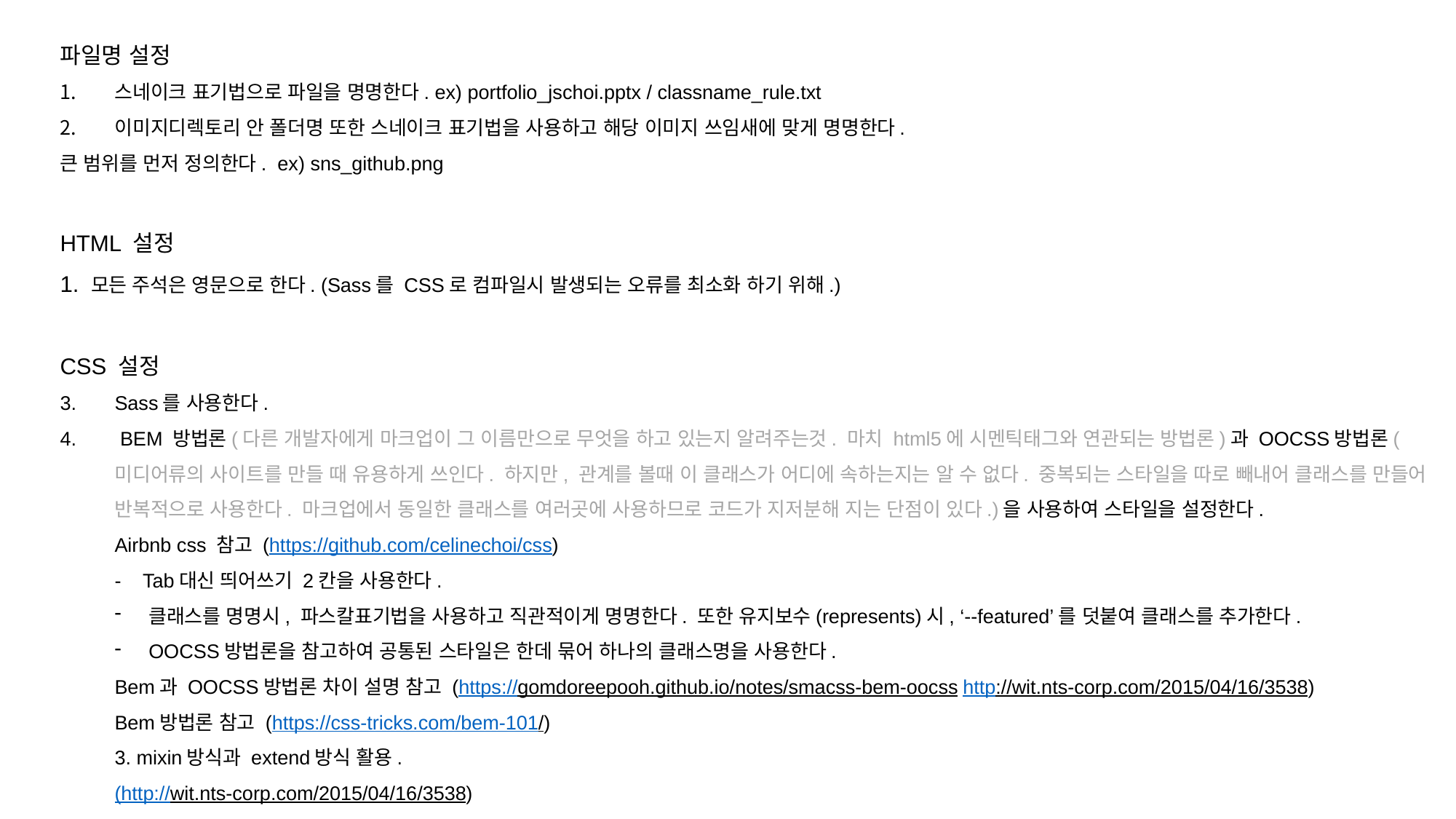

파일명 설정
스네이크 표기법으로 파일을 명명한다. ex) portfolio_jschoi.pptx / classname_rule.txt
이미지디렉토리 안 폴더명 또한 스네이크 표기법을 사용하고 해당 이미지 쓰임새에 맞게 명명한다.
큰 범위를 먼저 정의한다.  ex) sns_github.png

HTML 설정
1. 모든 주석은 영문으로 한다. (Sass를 CSS로 컴파일시 발생되는 오류를 최소화 하기 위해.)

CSS 설정
Sass를 사용한다.
 BEM 방법론(다른 개발자에게 마크업이 그 이름만으로 무엇을 하고 있는지 알려주는것. 마치 html5에 시멘틱태그와 연관되는 방법론)과 OOCSS방법론(미디어류의 사이트를 만들 때 유용하게 쓰인다. 하지만, 관계를 볼때 이 클래스가 어디에 속하는지는 알 수 없다. 중복되는 스타일을 따로 빼내어 클래스를 만들어 반복적으로 사용한다. 마크업에서 동일한 클래스를 여러곳에 사용하므로 코드가 지저분해 지는 단점이 있다.)을 사용하여 스타일을 설정한다.
Airbnb css 참고 (https://github.com/celinechoi/css)
-    Tab대신 띄어쓰기 2칸을 사용한다.
클래스를 명명시, 파스칼표기법을 사용하고 직관적이게 명명한다. 또한 유지보수(represents)시, ‘--featured’를 덧붙여 클래스를 추가한다.
OOCSS방법론을 참고하여 공통된 스타일은 한데 묶어 하나의 클래스명을 사용한다.
Bem과 OOCSS방법론 차이 설명 참고 (https://gomdoreepooh.github.io/notes/smacss-bem-oocss http://wit.nts-corp.com/2015/04/16/3538)
Bem방법론 참고 (https://css-tricks.com/bem-101/)
3. mixin방식과 extend방식 활용.
(http://wit.nts-corp.com/2015/04/16/3538)
Mixin을 사용하여 컴파일 할 경우 중복코드가 발생하기 때문에 컴파일 했을 시 중복이 최소화 되는 extend방식을 활용한다.